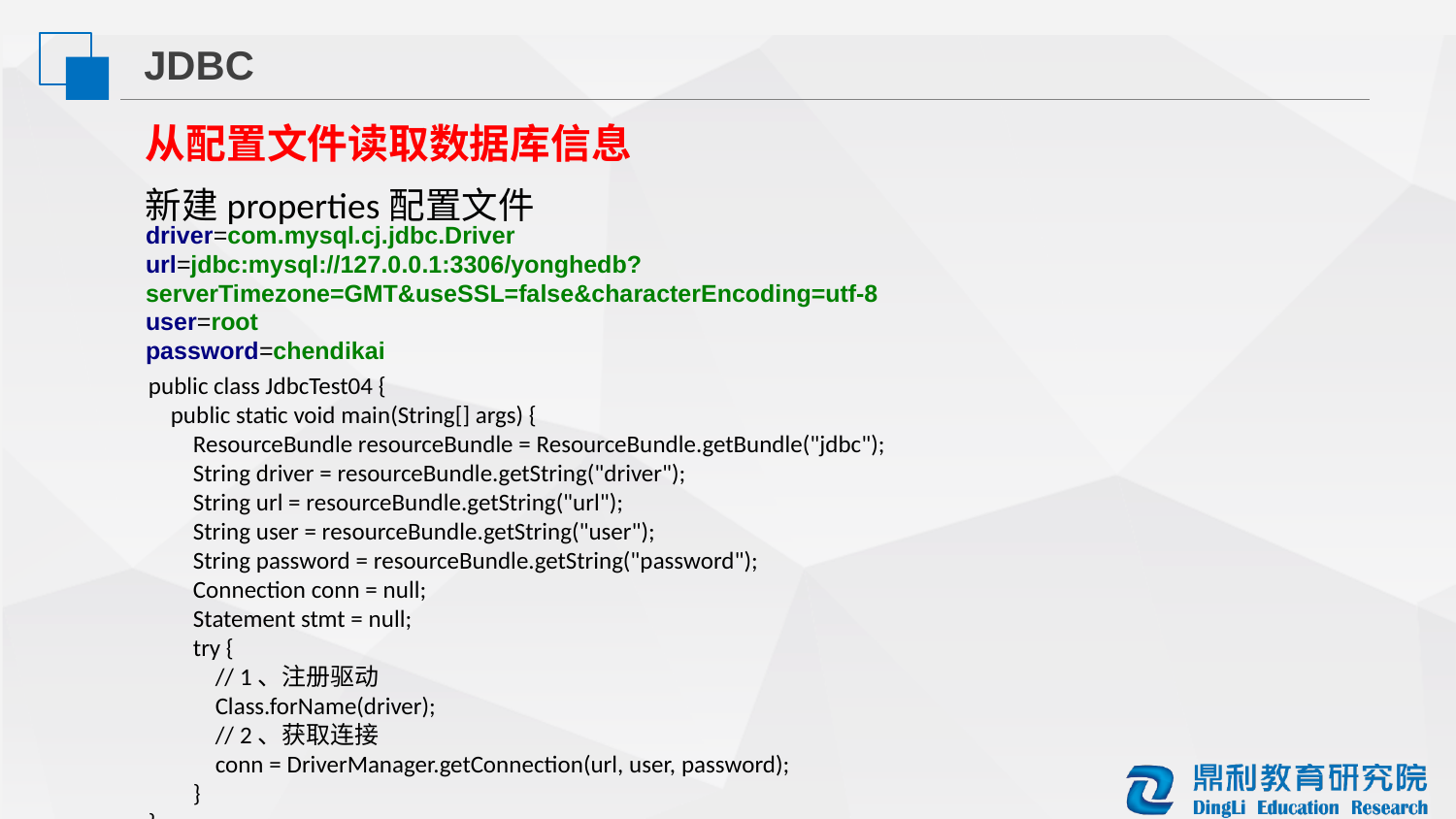

JDBC
从配置文件读取数据库信息
新建properties配置文件
driver=com.mysql.cj.jdbc.Driver
url=jdbc:mysql://127.0.0.1:3306/yonghedb?serverTimezone=GMT&useSSL=false&characterEncoding=utf-8
user=root
password=chendikai
public class JdbcTest04 {
    public static void main(String[] args) {
        ResourceBundle resourceBundle = ResourceBundle.getBundle("jdbc");
        String driver = resourceBundle.getString("driver");
        String url = resourceBundle.getString("url");
        String user = resourceBundle.getString("user");
        String password = resourceBundle.getString("password");
        Connection conn = null;
        Statement stmt = null;
        try {
            // 1、注册驱动
            Class.forName(driver);
            // 2、获取连接
            conn = DriverManager.getConnection(url, user, password);
        }
}